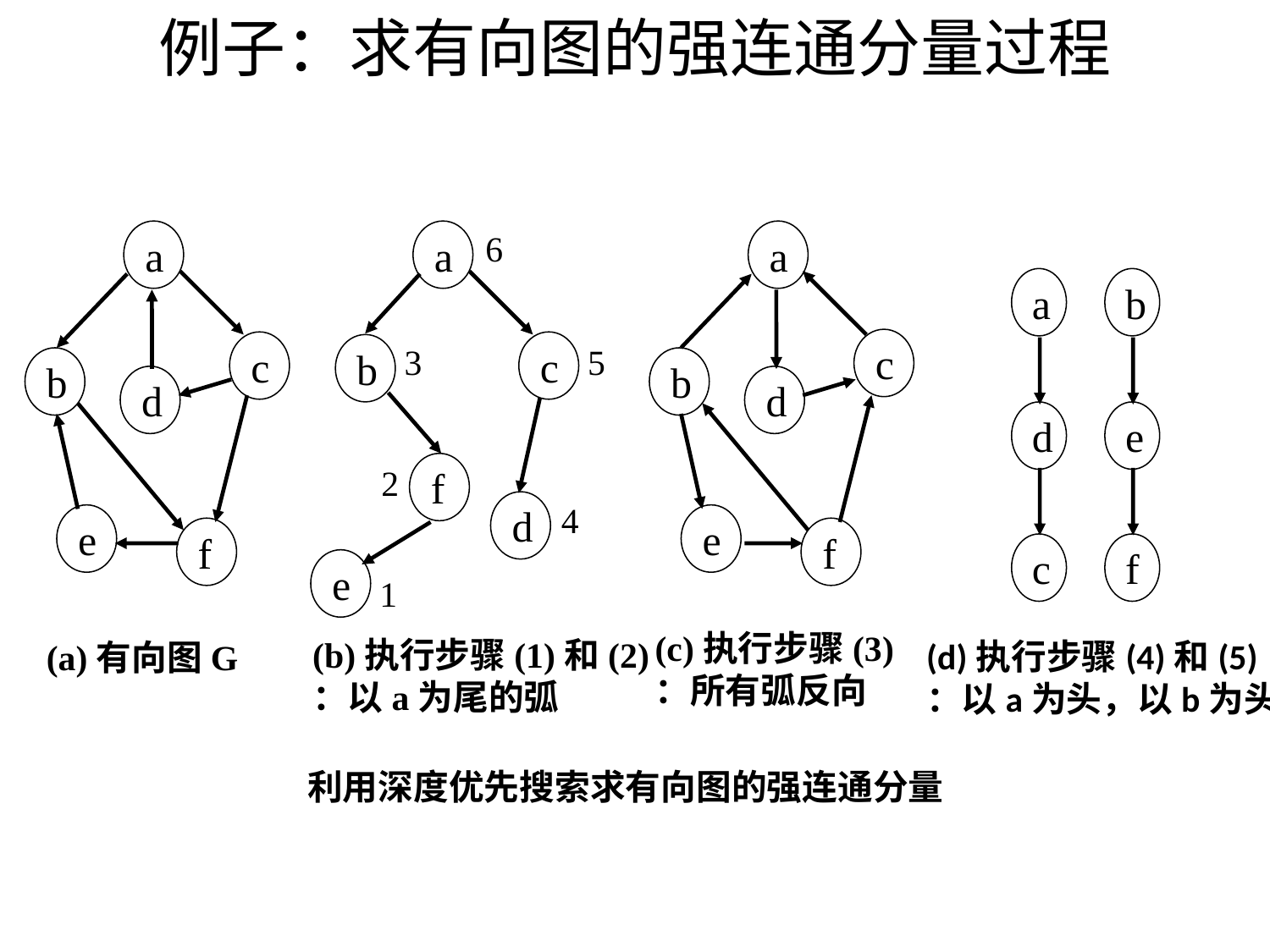

# 例子：求有向图的强连通分量过程
a

c
b
d

e
f

(a)有向图G
a
6

c
b
3
5

f
2
d
4

e
1
(b)执行步骤(1)和(2)
：以a为尾的弧
a

c
b
d
e
f
(c)执行步骤(3)
：所有弧反向
a

d

c
b

e

f
(d)执行步骤(4)和(5)
：以a为头，以b为头
利用深度优先搜索求有向图的强连通分量